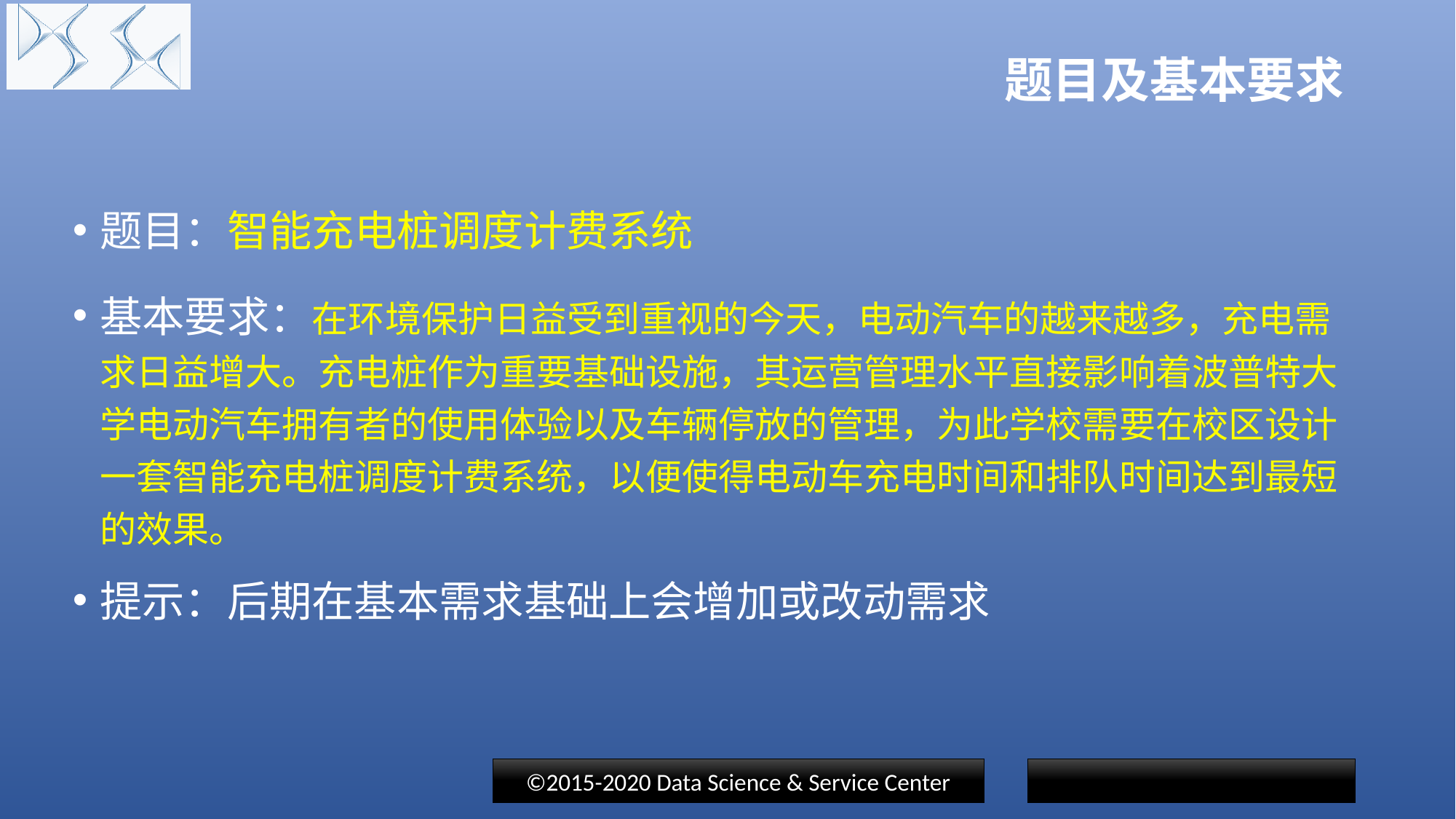

# 题目及基本要求
题目：智能充电桩调度计费系统
基本要求：在环境保护日益受到重视的今天，电动汽车的越来越多，充电需求日益增大。充电桩作为重要基础设施，其运营管理水平直接影响着波普特大学电动汽车拥有者的使用体验以及车辆停放的管理，为此学校需要在校区设计一套智能充电桩调度计费系统，以便使得电动车充电时间和排队时间达到最短的效果。
提示：后期在基本需求基础上会增加或改动需求

©2015-2020 Data Science & Service Center
2